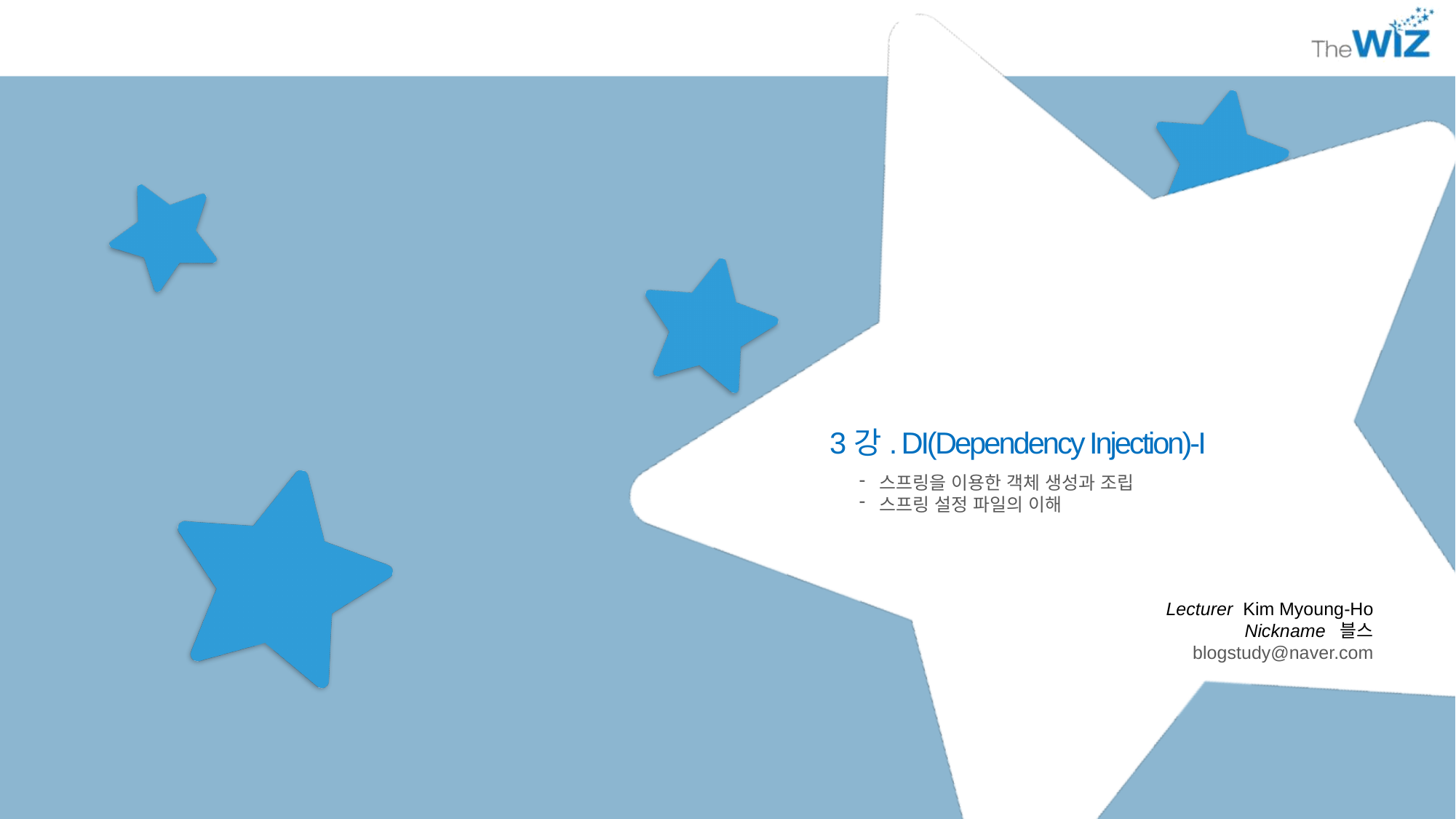

3강. DI(Dependency Injection)-I
스프링을 이용한 객체 생성과 조립
스프링 설정 파일의 이해
Lecturer  Kim Myoung-Ho
Nickname  블스
blogstudy@naver.com